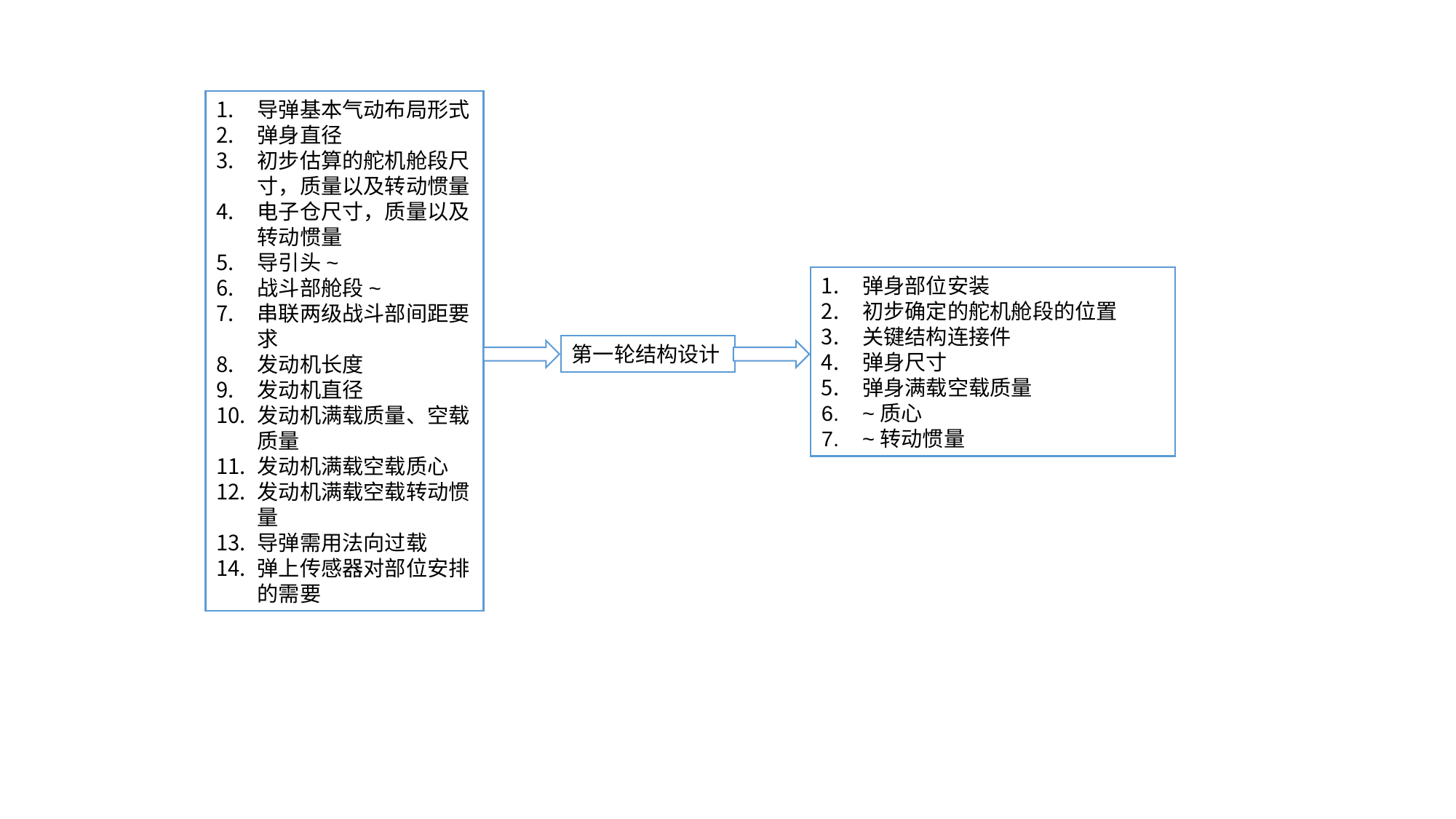

导弹基本气动布局形式
弹身直径
初步估算的舵机舱段尺寸，质量以及转动惯量
电子仓尺寸，质量以及转动惯量
导引头~
战斗部舱段~
串联两级战斗部间距要求
发动机长度
发动机直径
发动机满载质量、空载质量
发动机满载空载质心
发动机满载空载转动惯量
导弹需用法向过载
弹上传感器对部位安排的需要
弹身部位安装
初步确定的舵机舱段的位置
关键结构连接件
弹身尺寸
弹身满载空载质量
~质心
~转动惯量
第一轮结构设计